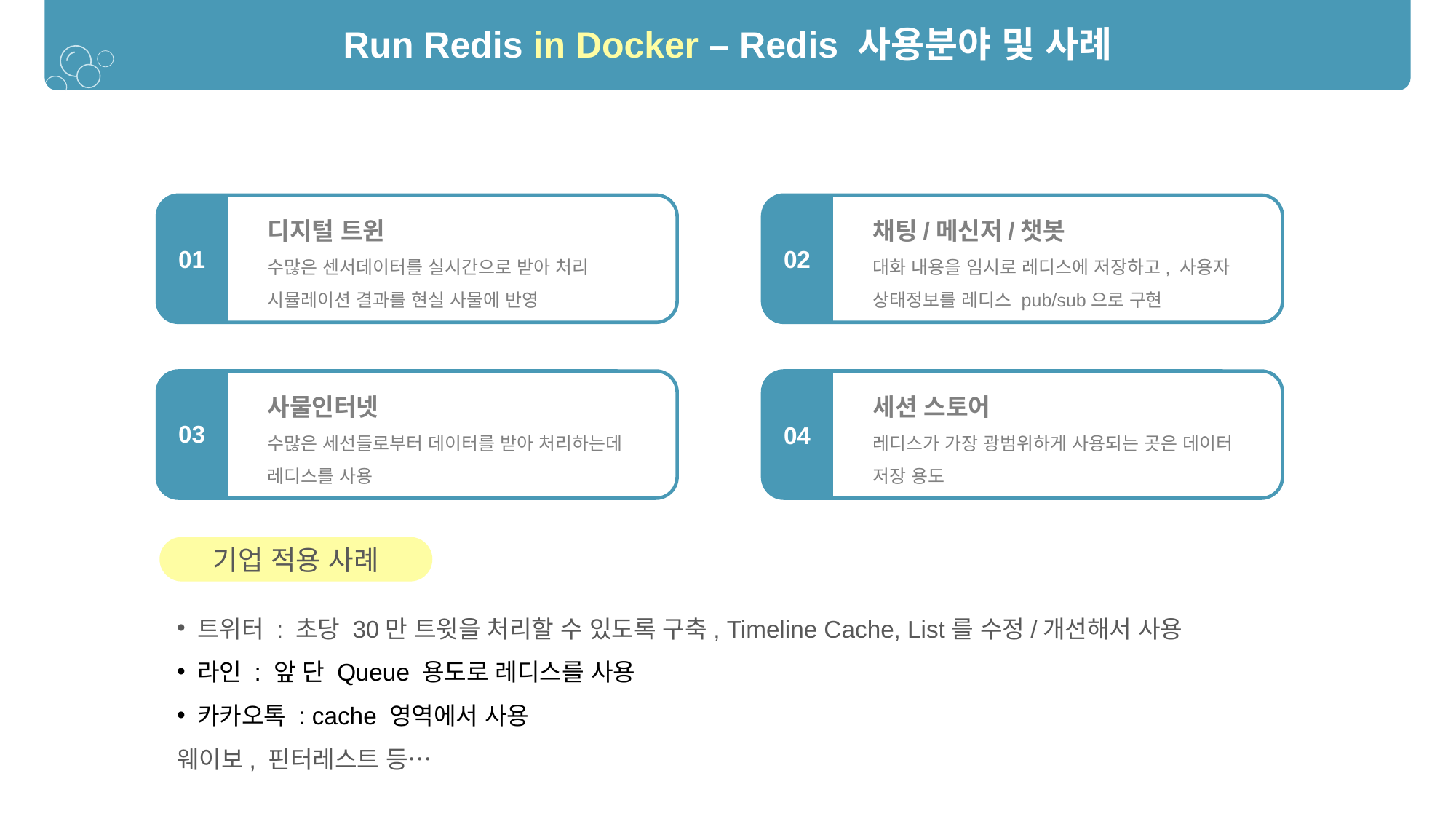

Run Redis in Docker – Redis 사용분야 및 사례

디지털 트윈
수많은 센서데이터를 실시간으로 받아 처리
시뮬레이션 결과를 현실 사물에 반영
채팅/메신저/챗봇
대화 내용을 임시로 레디스에 저장하고, 사용자 상태정보를 레디스 pub/sub으로 구현

01
02

사물인터넷
수많은 세선들로부터 데이터를 받아 처리하는데 레디스를 사용
세션 스토어
레디스가 가장 광범위하게 사용되는 곳은 데이터 저장 용도

03
04
기업 적용 사례
트위터 : 초당 30만 트윗을 처리할 수 있도록 구축, Timeline Cache, List를 수정/개선해서 사용
라인 : 앞 단 Queue 용도로 레디스를 사용
카카오톡 : cache 영역에서 사용
웨이보, 핀터레스트 등…